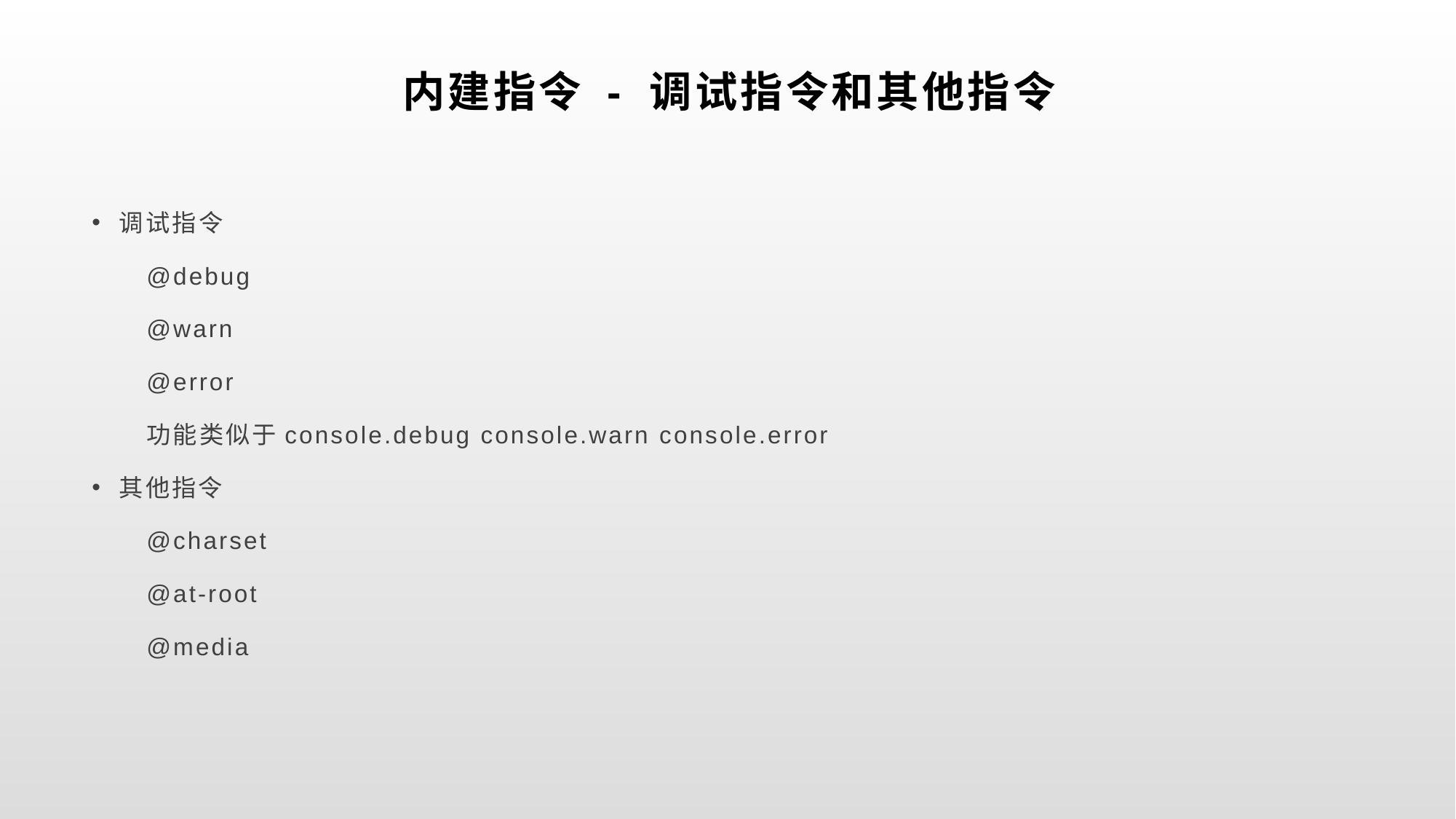

# 内建指令 - 调试指令和其他指令

调试指令
@debug
@warn
@error
功能类似于console.debug console.warn console.error
其他指令
@charset
@at-root
@media